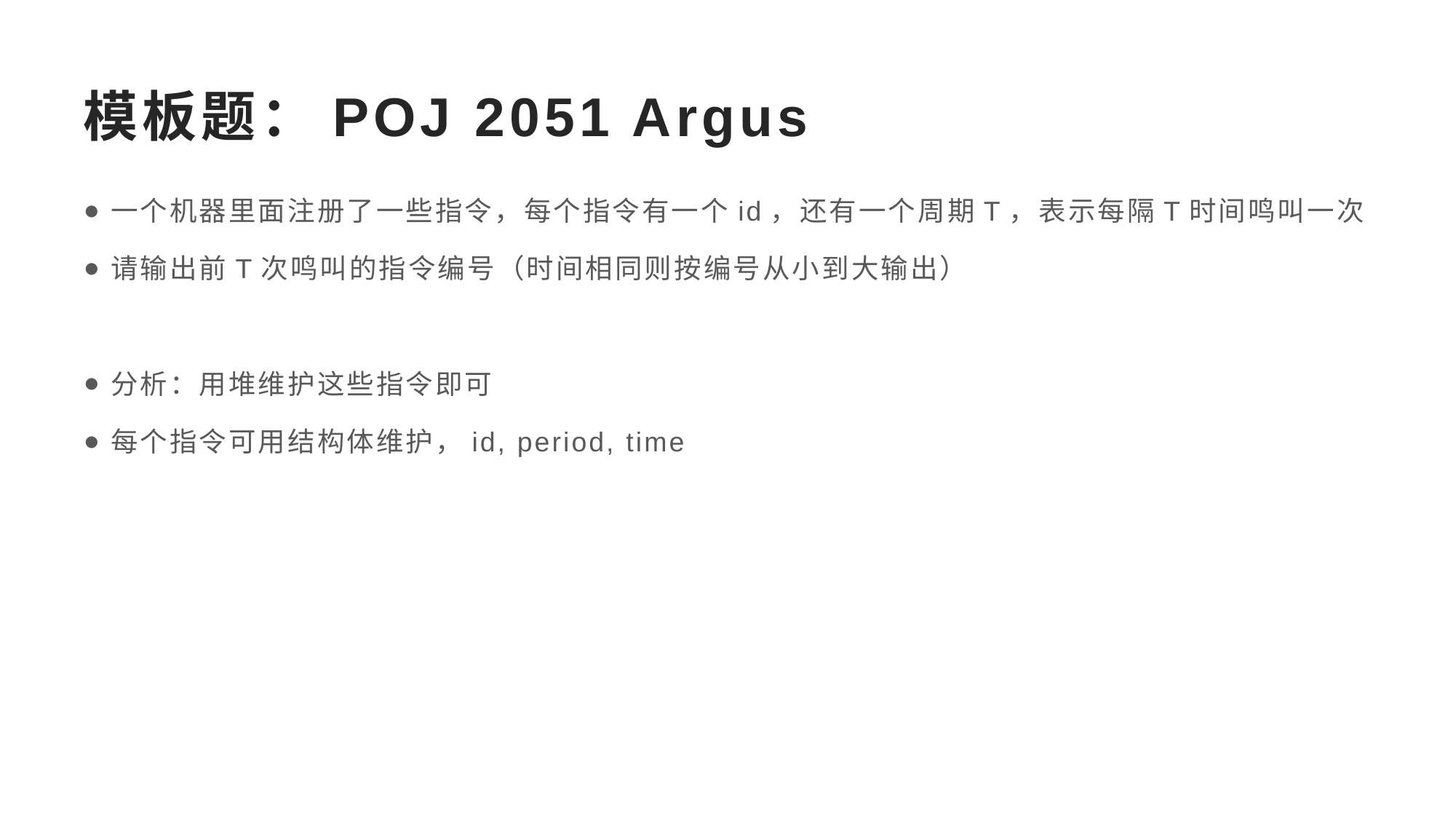

# 模板题：POJ 2051 Argus
一个机器里面注册了一些指令，每个指令有一个id，还有一个周期T，表示每隔T时间鸣叫一次
请输出前T次鸣叫的指令编号（时间相同则按编号从小到大输出）

分析：用堆维护这些指令即可
每个指令可用结构体维护，id, period, time